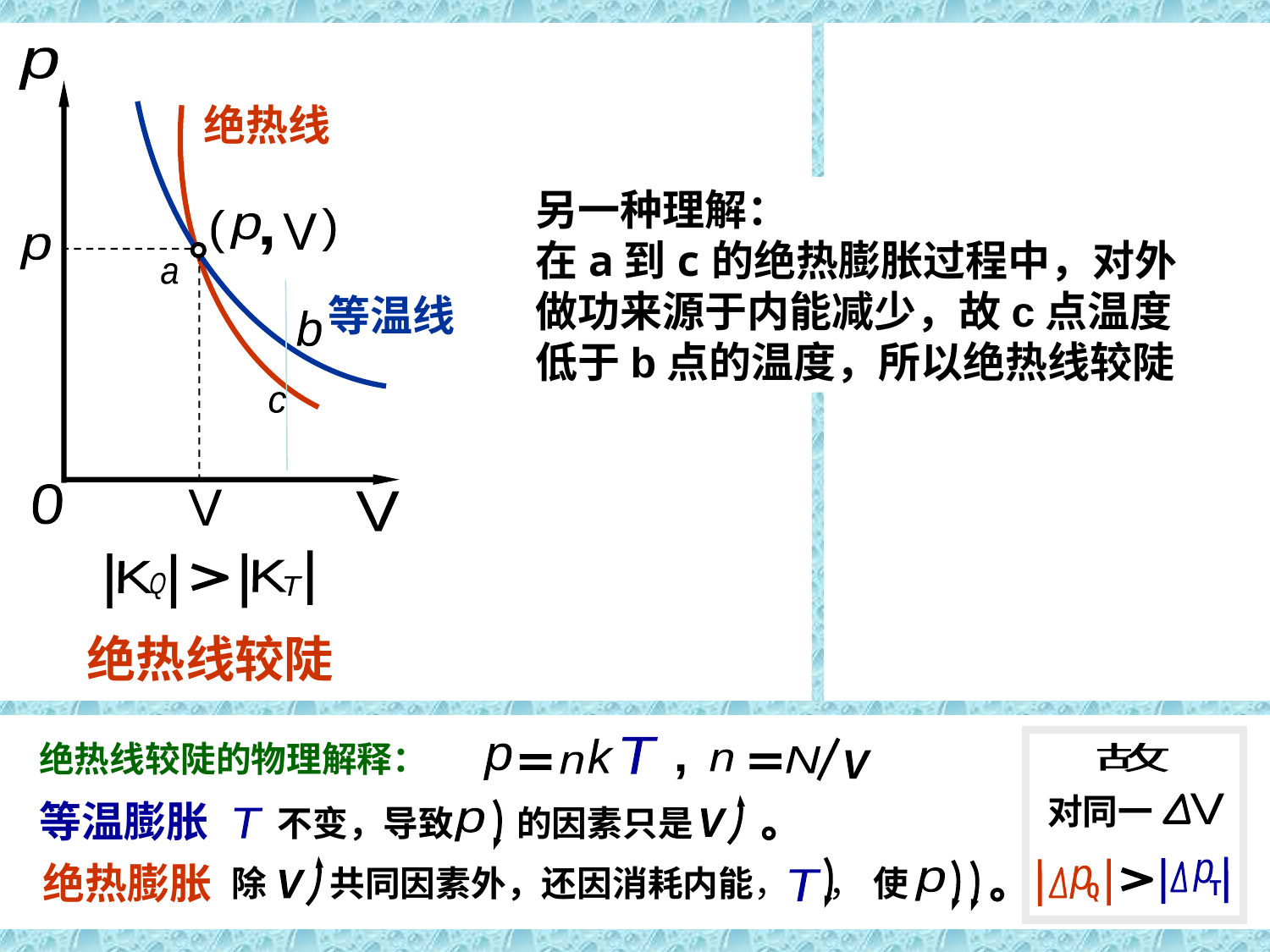

绝热线等温线

p

绝热线

(
(
p
V
,
p

等温线

0
V
V

K
T

K
Q

绝热线较陡
另一种理解：
在a到c的绝热膨胀过程中，对外
做功来源于内能减少，故c点温度
低于b点的温度，所以绝热线较陡
a
b
c

故
对同一
V

p

p

T

Q
绝热线较陡的物理解释：
T

k
p

N
n
V
n
,
等温膨胀
     不变，导致        的因素只是

V

T
p

绝热膨胀
使

V

p
T

除        共同因素外，还因消耗内能，     ，